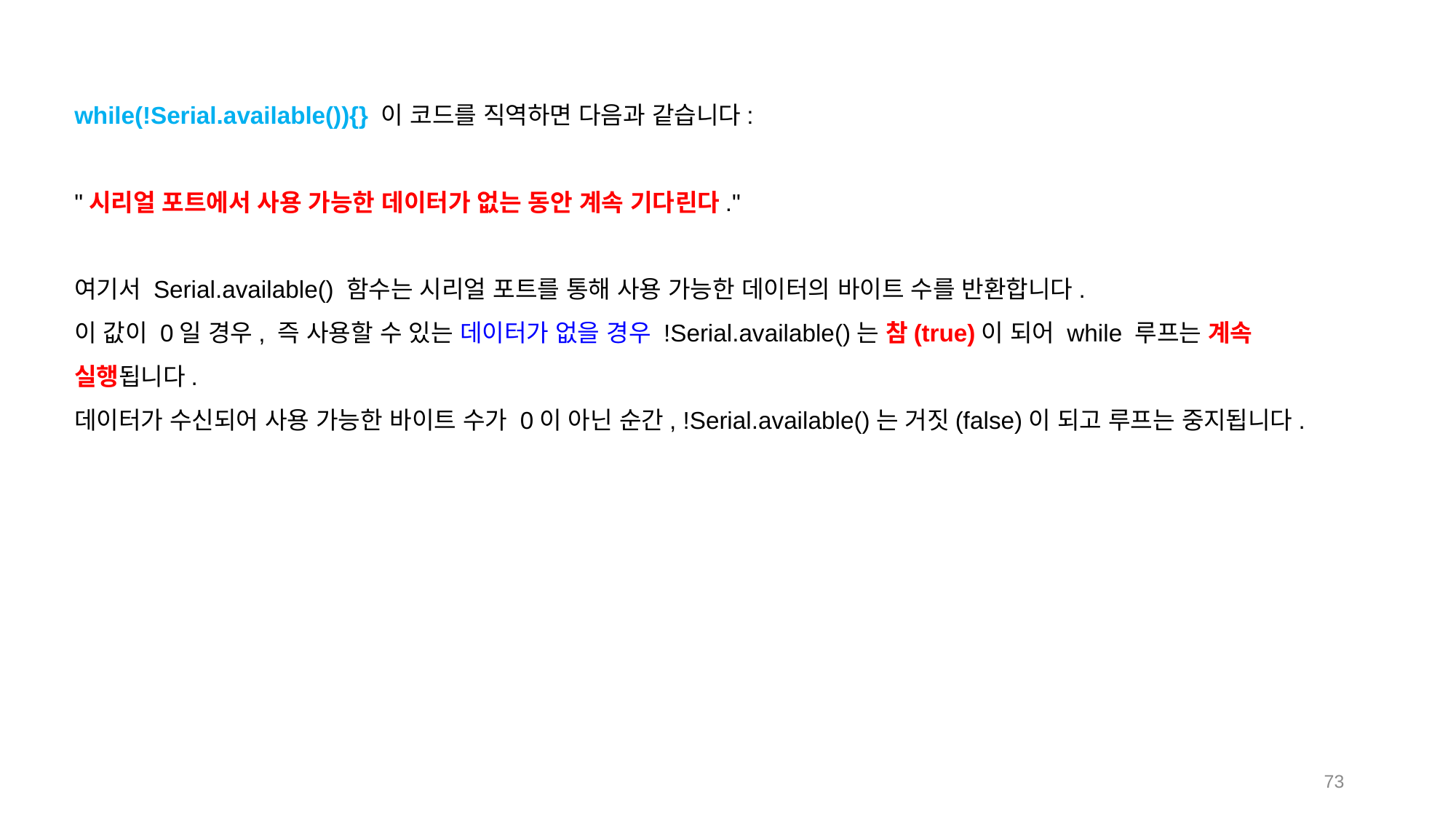

while(!Serial.available()){} 이 코드를 직역하면 다음과 같습니다:

"시리얼 포트에서 사용 가능한 데이터가 없는 동안 계속 기다린다."

여기서 Serial.available() 함수는 시리얼 포트를 통해 사용 가능한 데이터의 바이트 수를 반환합니다.
이 값이 0일 경우, 즉 사용할 수 있는 데이터가 없을 경우 !Serial.available()는 참(true)이 되어 while 루프는 계속 실행됩니다.
데이터가 수신되어 사용 가능한 바이트 수가 0이 아닌 순간, !Serial.available()는 거짓(false)이 되고 루프는 중지됩니다.
73